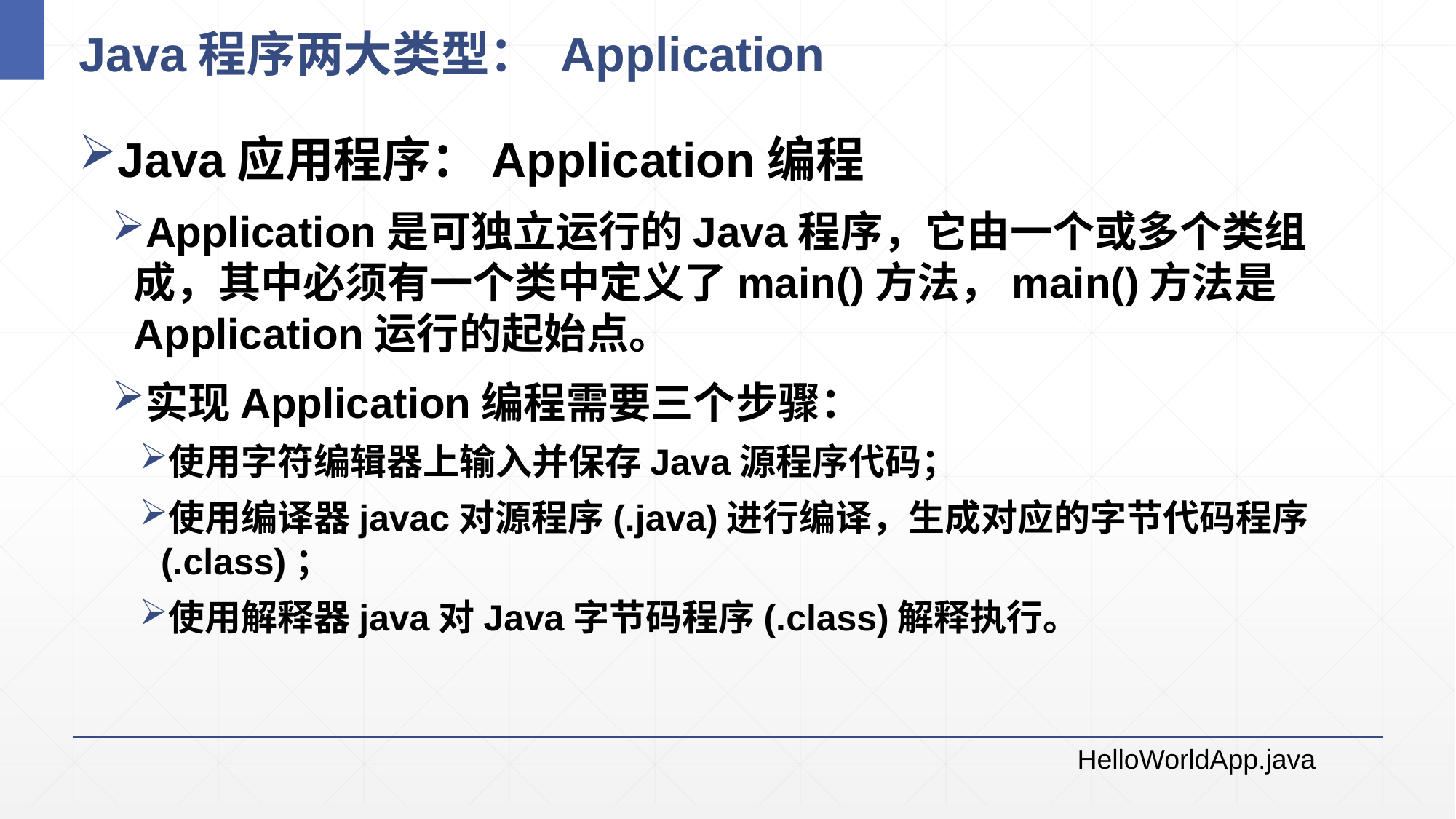

# Java程序两大类型： Application
Java应用程序：Application编程
Application是可独立运行的Java程序，它由一个或多个类组成，其中必须有一个类中定义了main()方法，main()方法是Application运行的起始点。
实现Application编程需要三个步骤：
使用字符编辑器上输入并保存Java源程序代码；
使用编译器javac对源程序(.java)进行编译，生成对应的字节代码程序(.class)；
使用解释器java对Java字节码程序(.class)解释执行。

HelloWorldApp.java